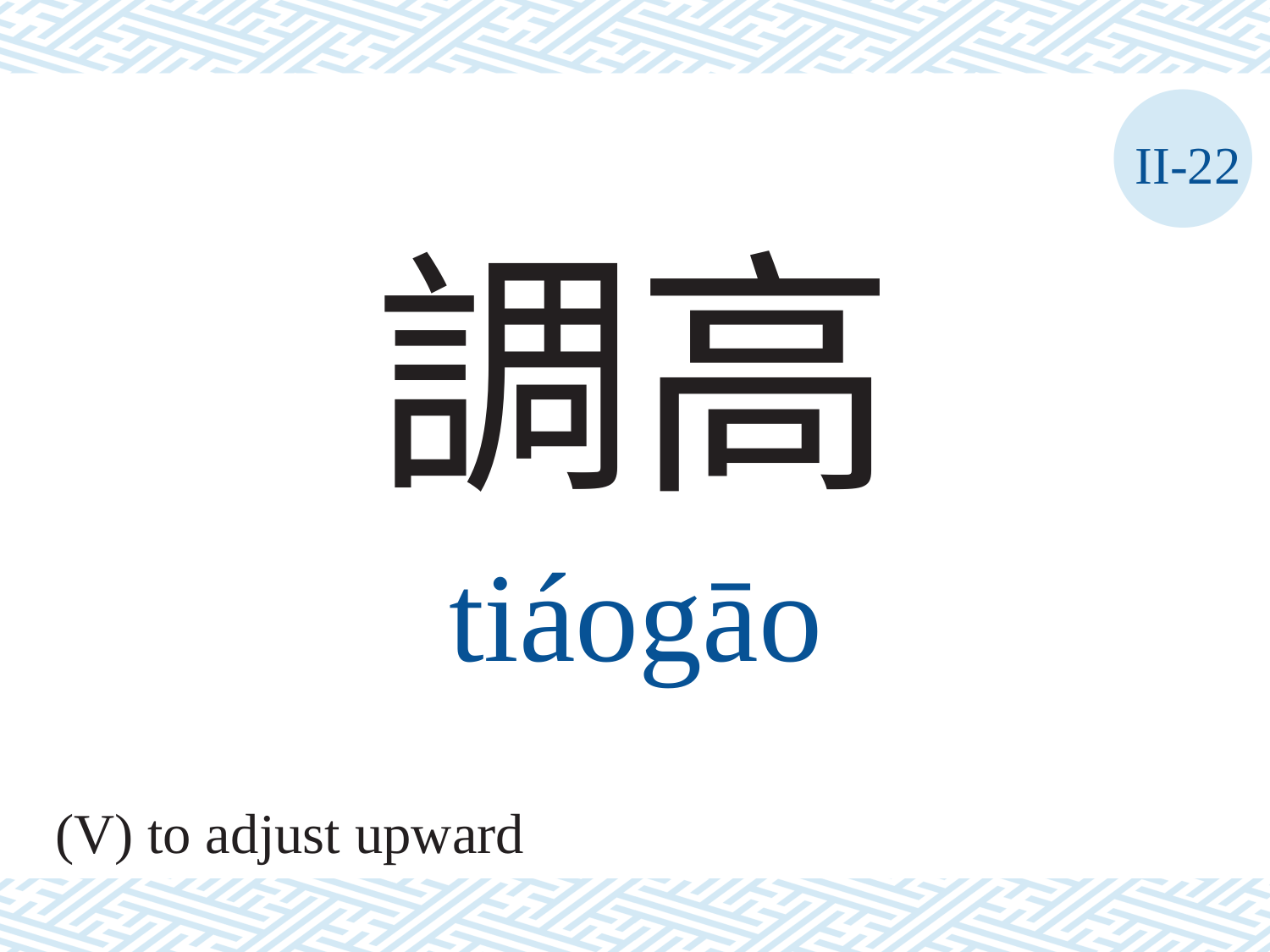

II-22
調高
tiáogāo
(V) to adjust upward